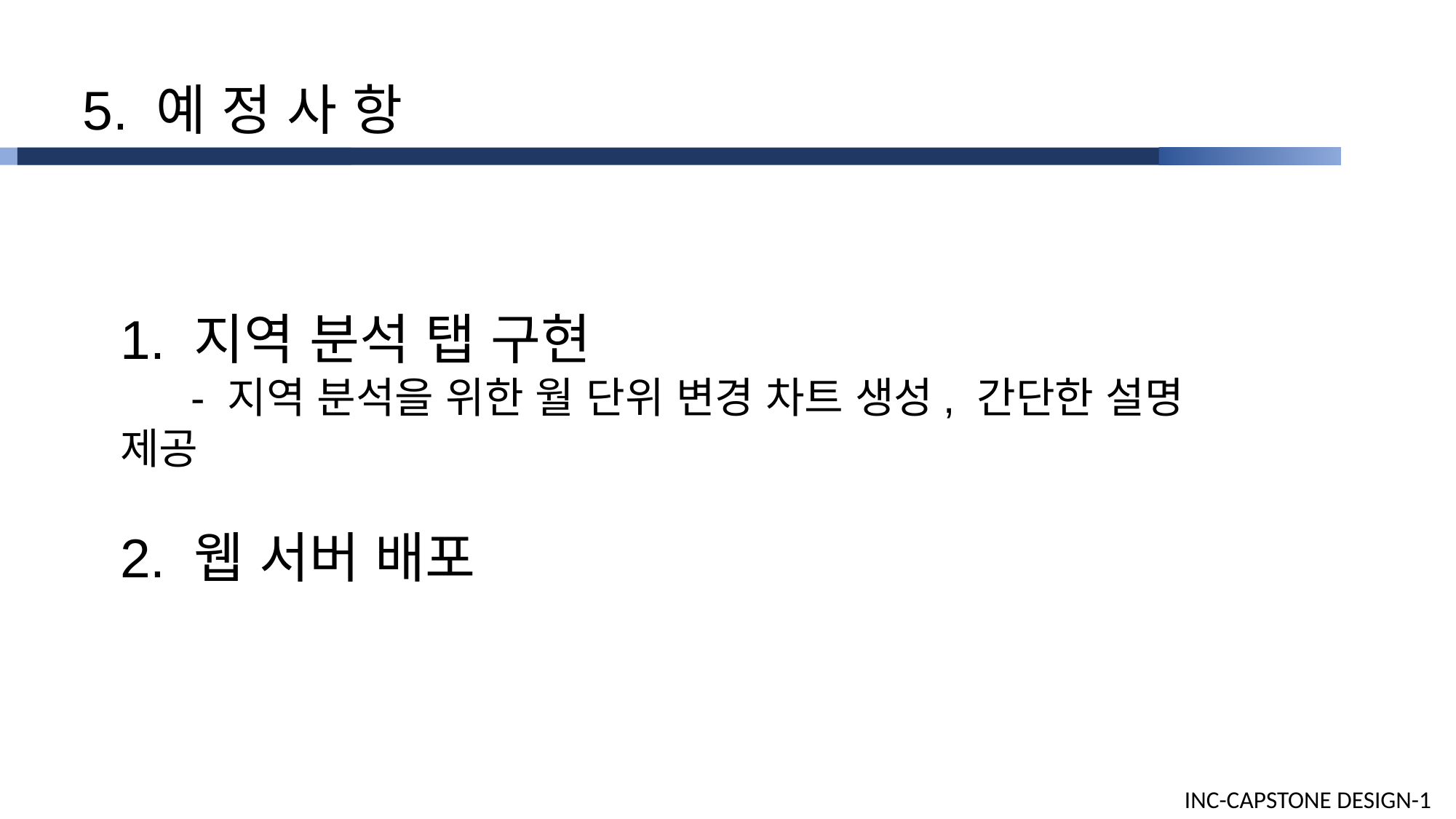

5. 예 정 사 항
1. 지역 분석 탭 구현
      - 지역 분석을 위한 월 단위 변경 차트 생성, 간단한 설명 제공

2. 웹 서버 배포